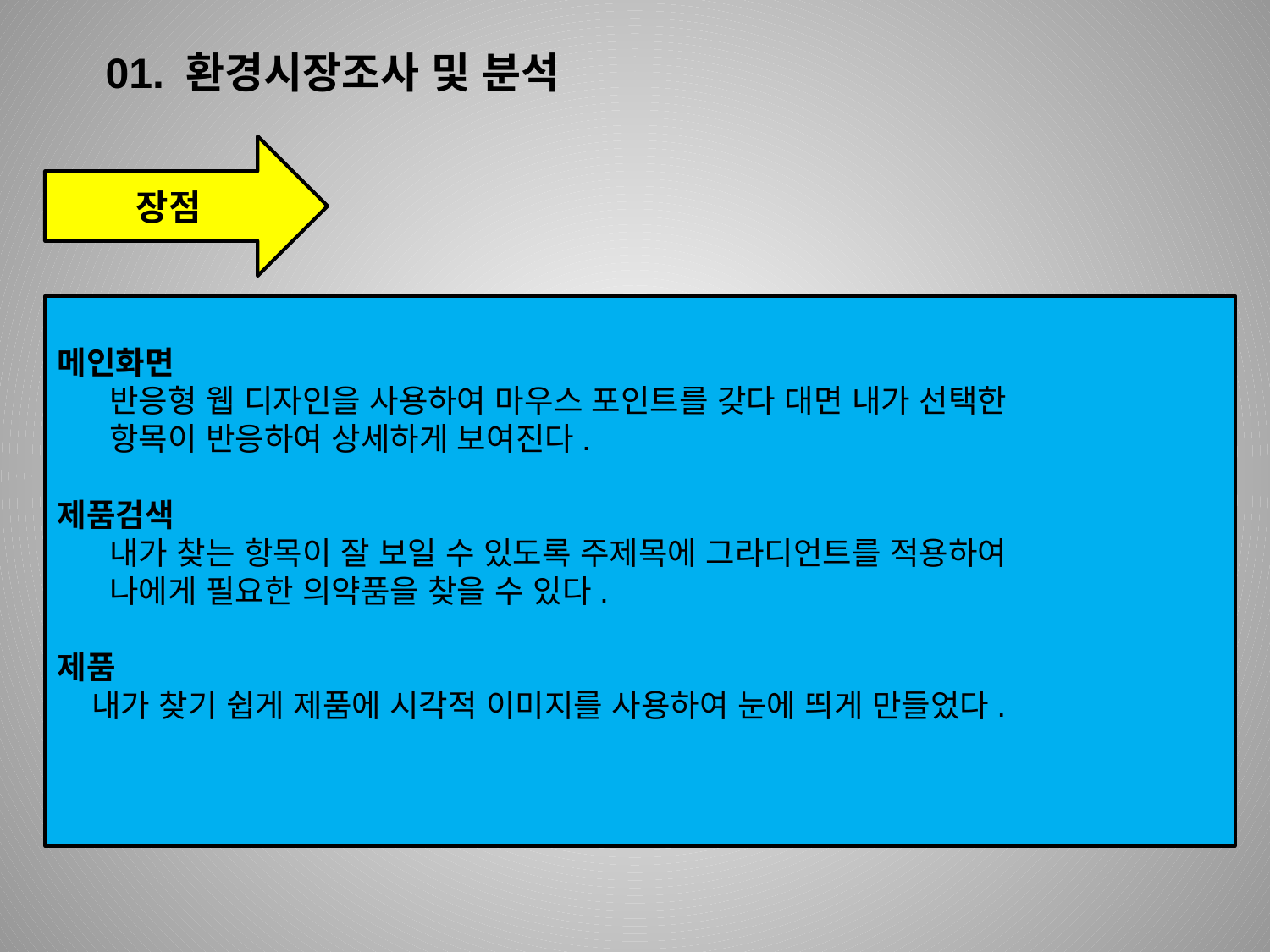

01. 환경시장조사 및 분석
장점
메인화면
     반응형 웹 디자인을 사용하여 마우스 포인트를 갖다 대면 내가 선택한
     항목이 반응하여 상세하게 보여진다.

제품검색
     내가 찾는 항목이 잘 보일 수 있도록 주제목에 그라디언트를 적용하여
     나에게 필요한 의약품을 찾을 수 있다.

제품
   내가 찾기 쉽게 제품에 시각적 이미지를 사용하여 눈에 띄게 만들었다.